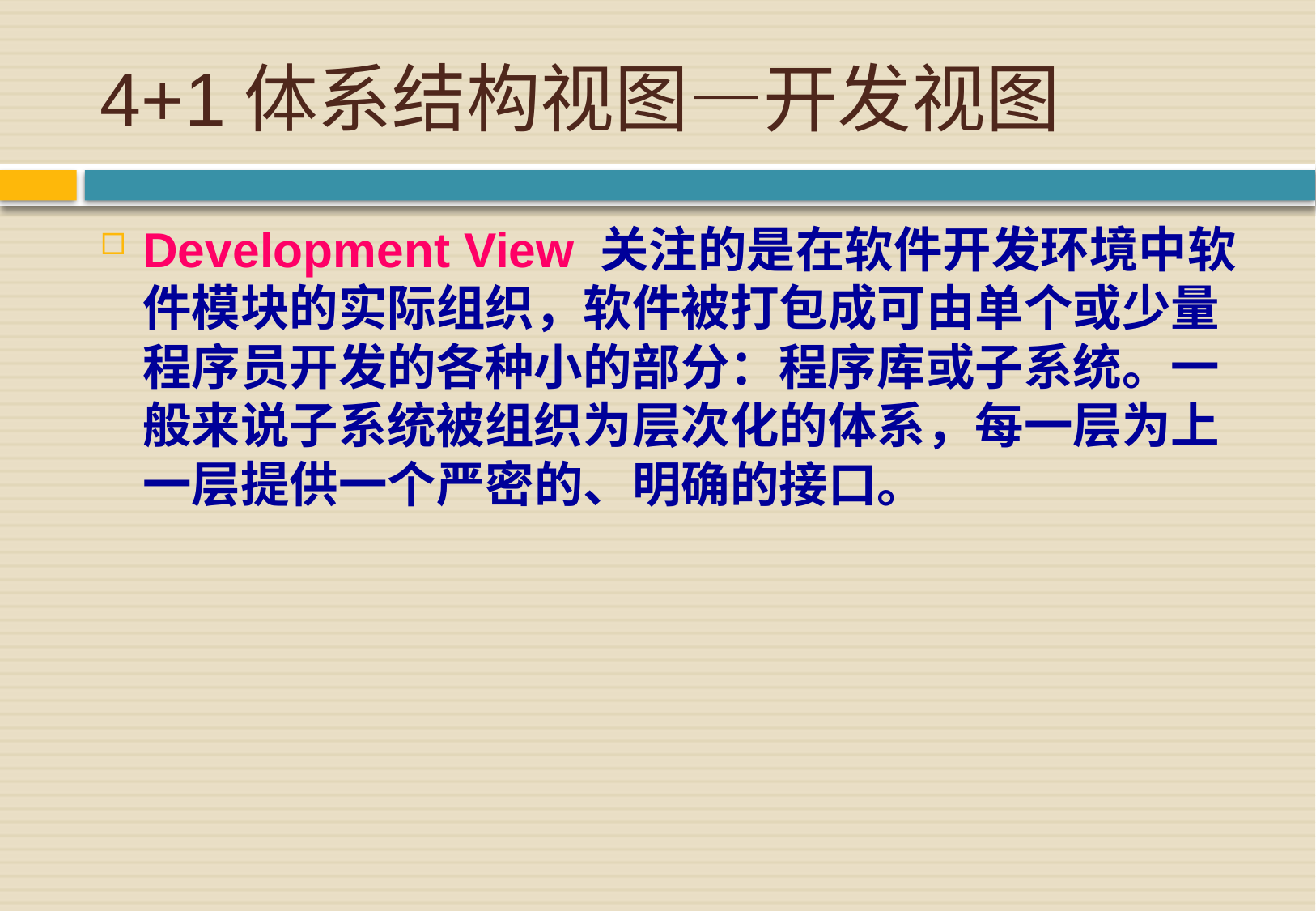

# 4+1体系结构视图—开发视图
Development View 关注的是在软件开发环境中软件模块的实际组织，软件被打包成可由单个或少量程序员开发的各种小的部分：程序库或子系统。一般来说子系统被组织为层次化的体系，每一层为上一层提供一个严密的、明确的接口。